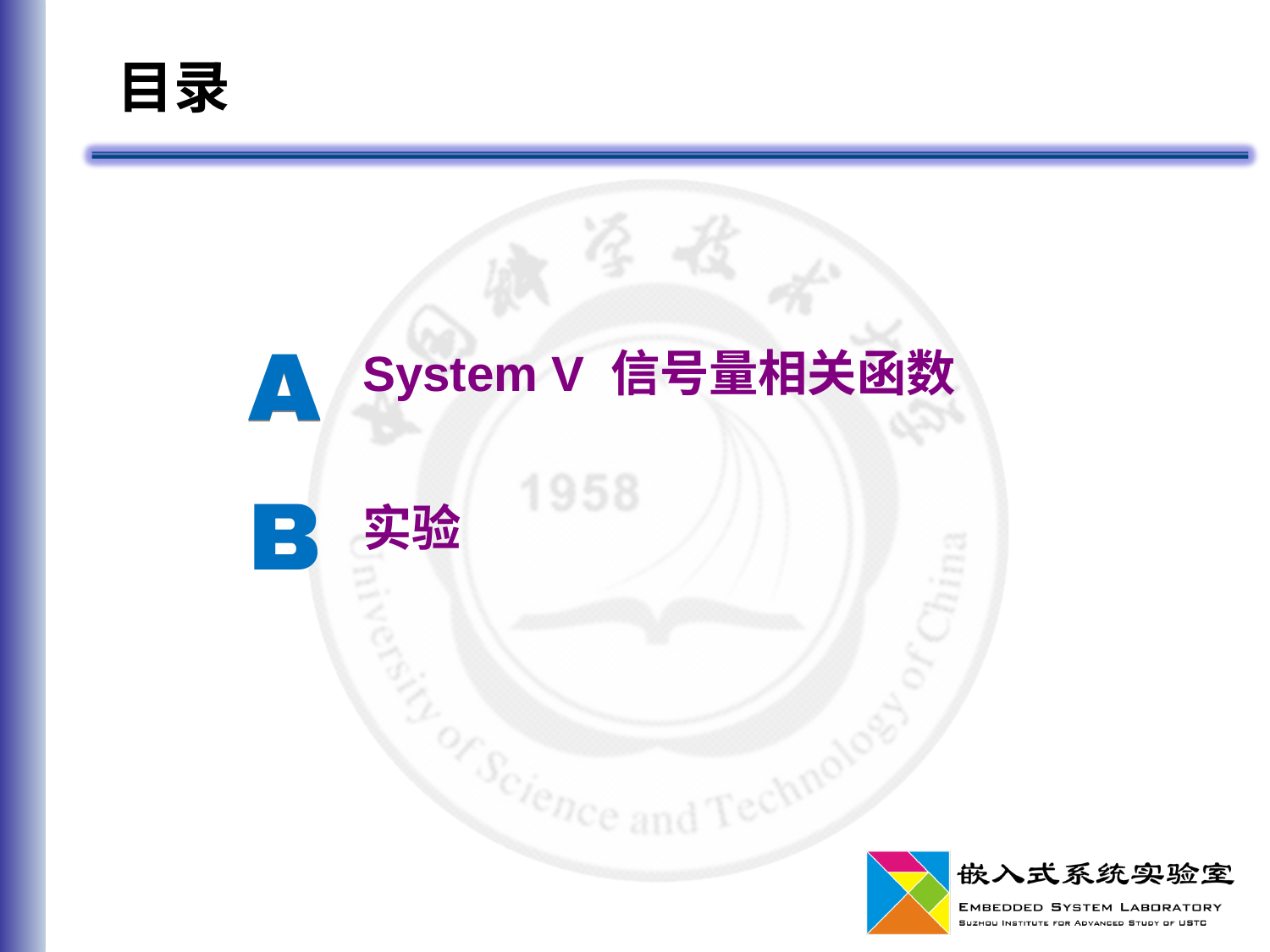

# 目录
A
A
System V 信号量相关函数
B
实验